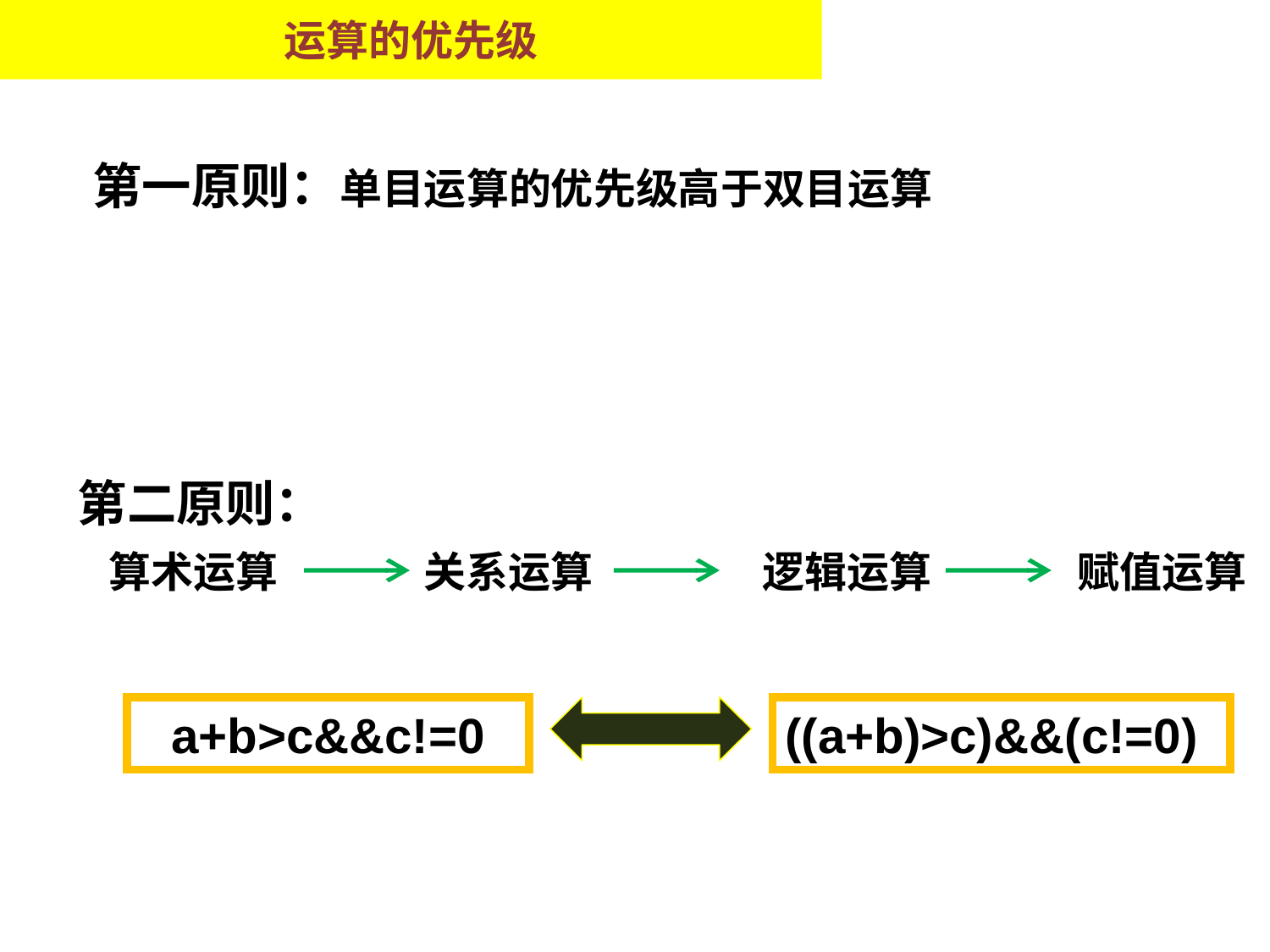

运算的优先级
第一原则：单目运算的优先级高于双目运算
第二原则：
算术运算
关系运算
逻辑运算
赋值运算

a+b>c&&c!=0

((a+b)>c)&&(c!=0)